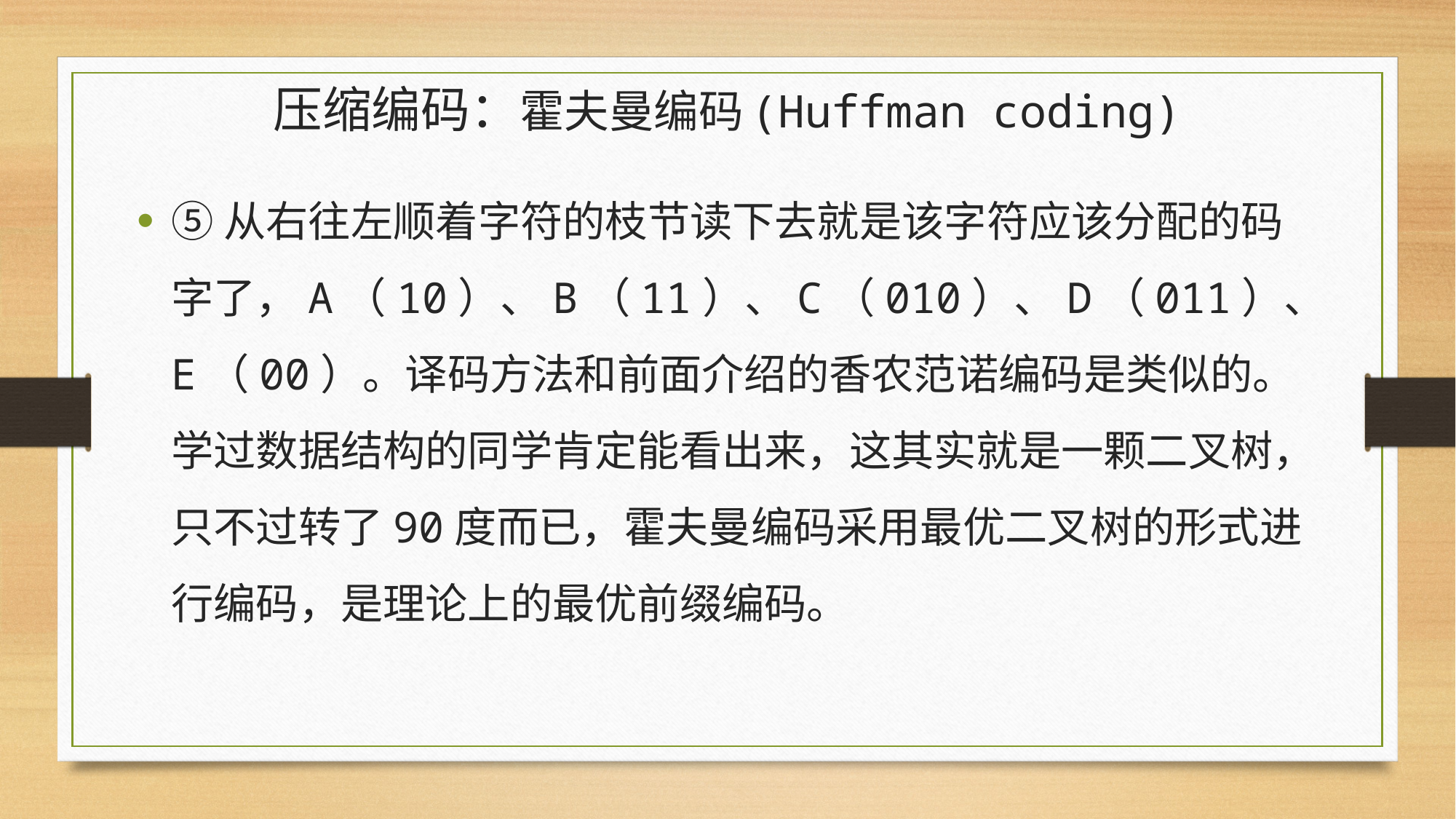

# 压缩编码：霍夫曼编码(Huffman coding)
⑤从右往左顺着字符的枝节读下去就是该字符应该分配的码字了，A（10）、B（11）、C（010）、D（011）、E（00）。译码方法和前面介绍的香农范诺编码是类似的。学过数据结构的同学肯定能看出来，这其实就是一颗二叉树，只不过转了90度而已，霍夫曼编码采用最优二叉树的形式进行编码，是理论上的最优前缀编码。